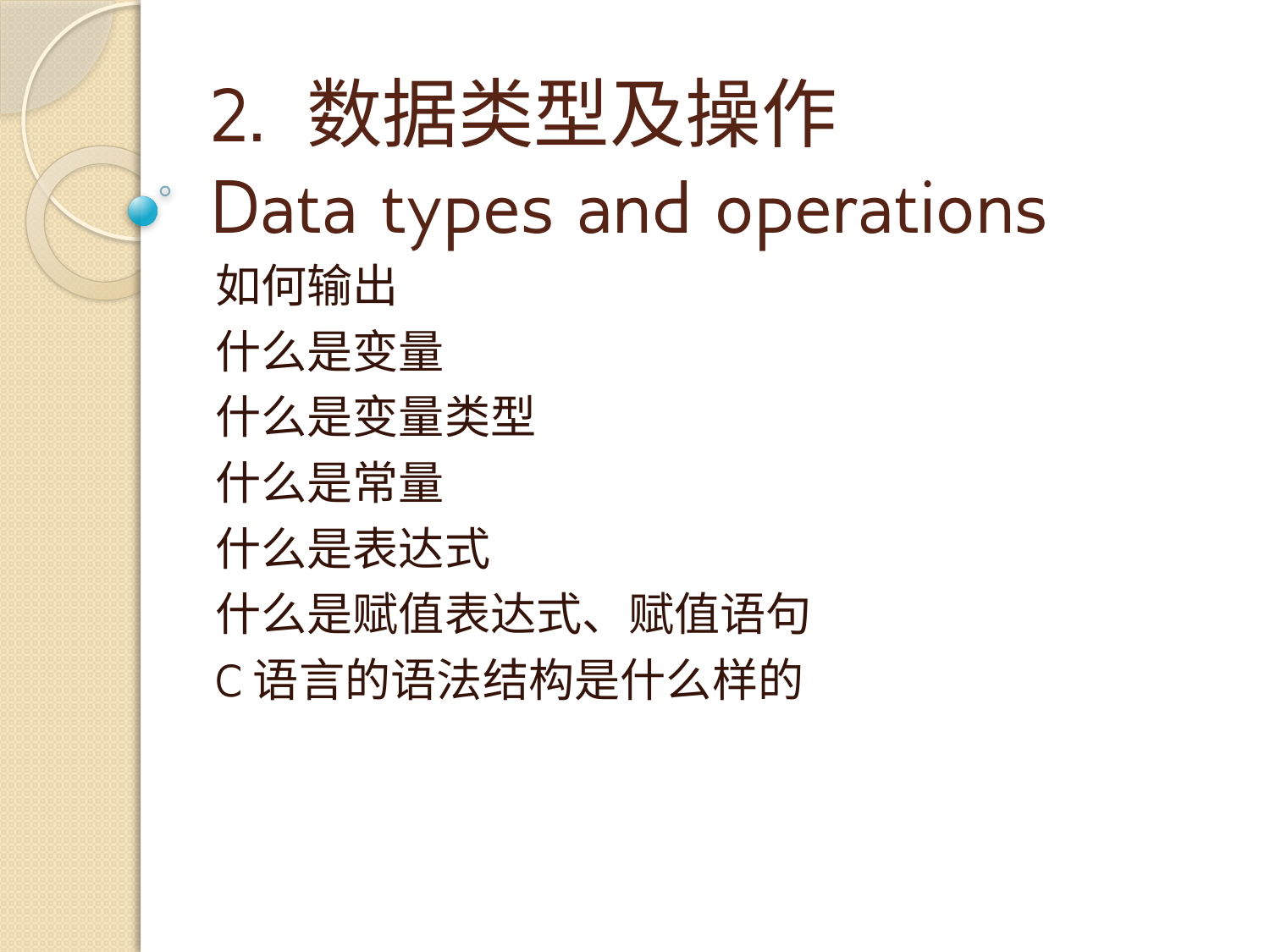

# 2. 数据类型及操作 Data types and operations
如何输出
什么是变量
什么是变量类型
什么是常量
什么是表达式
什么是赋值表达式、赋值语句
C语言的语法结构是什么样的